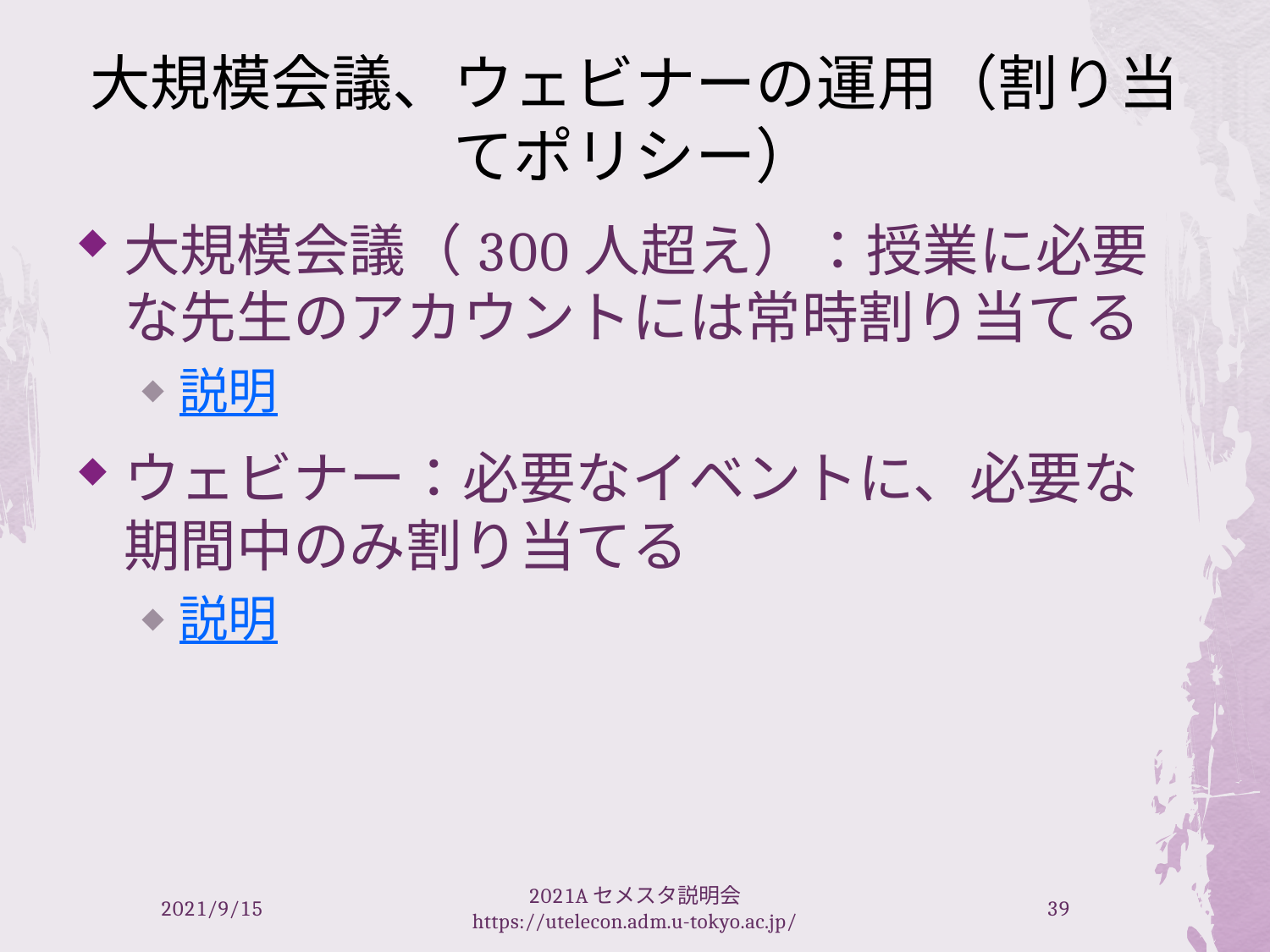

# 大規模会議、ウェビナーの運用（割り当てポリシー）
大規模会議（300人超え）：授業に必要な先生のアカウントには常時割り当てる
説明
ウェビナー：必要なイベントに、必要な期間中のみ割り当てる
説明
2021/9/15
2021Aセメスタ説明会 https://utelecon.adm.u-tokyo.ac.jp/
39